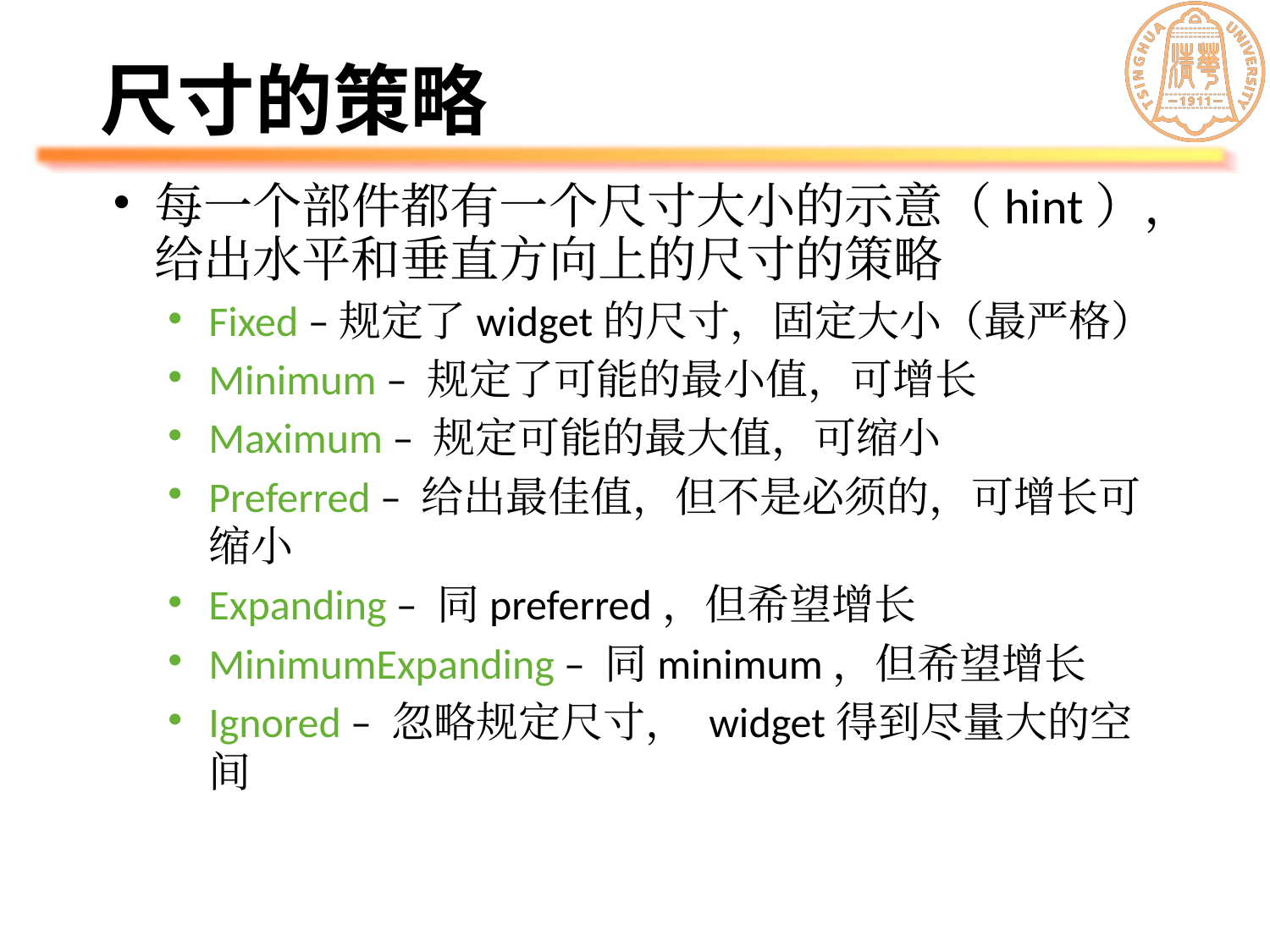

# 尺寸的策略
每一个部件都有一个尺寸大小的示意（hint），给出水平和垂直方向上的尺寸的策略
Fixed –规定了widget的尺寸，固定大小（最严格）
Minimum – 规定了可能的最小值，可增长
Maximum – 规定可能的最大值，可缩小
Preferred – 给出最佳值，但不是必须的，可增长可缩小
Expanding – 同preferred，但希望增长
MinimumExpanding – 同minimum，但希望增长
Ignored – 忽略规定尺寸， widget得到尽量大的空间